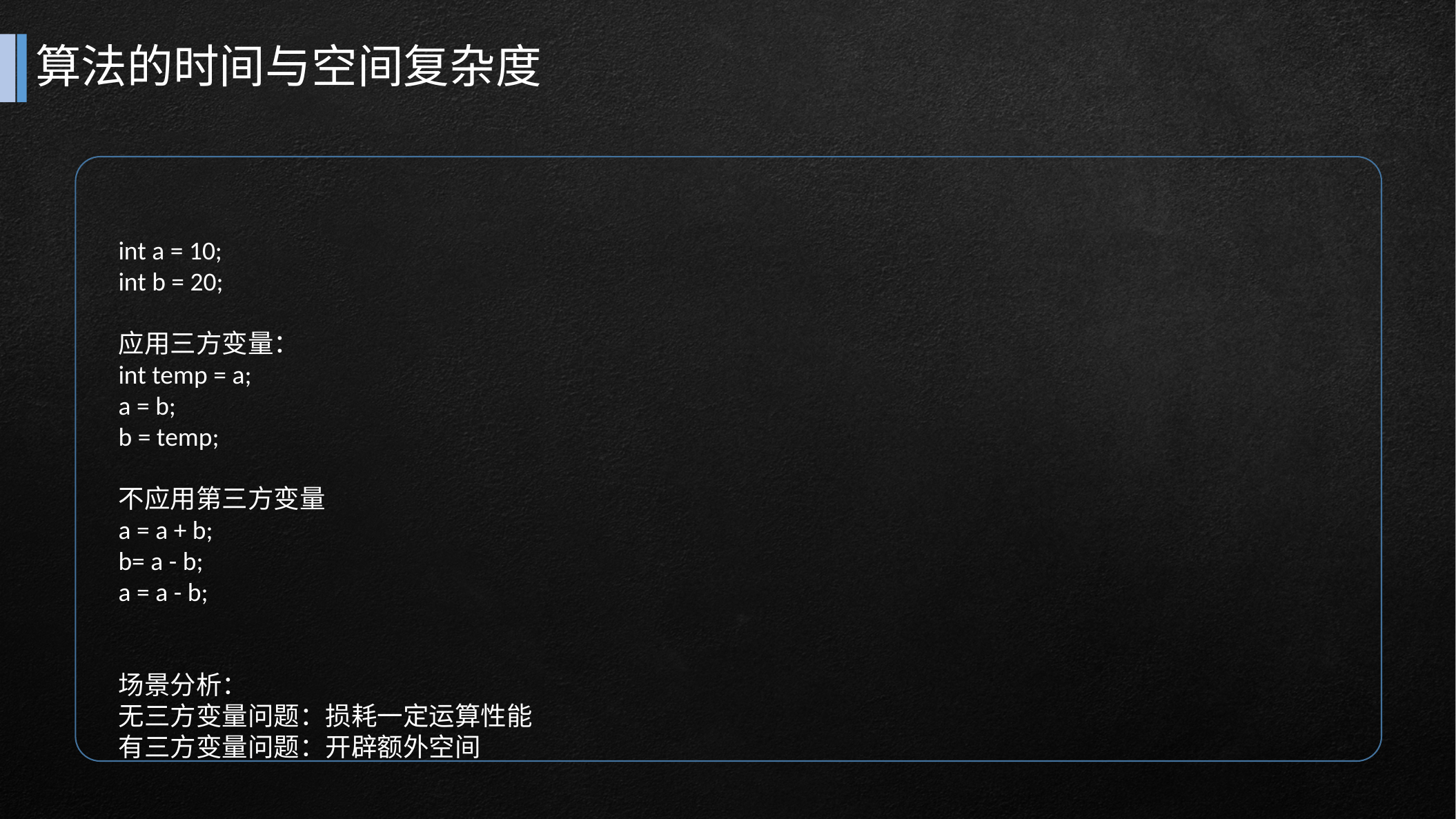

# 算法的时间与空间复杂度

int a = 10;
int b = 20;

应用三方变量：
int temp = a;
a = b;
b = temp;

不应用第三方变量
a = a + b;
b= a - b;
a = a - b;

场景分析：
无三方变量问题：损耗一定运算性能
有三方变量问题：开辟额外空间